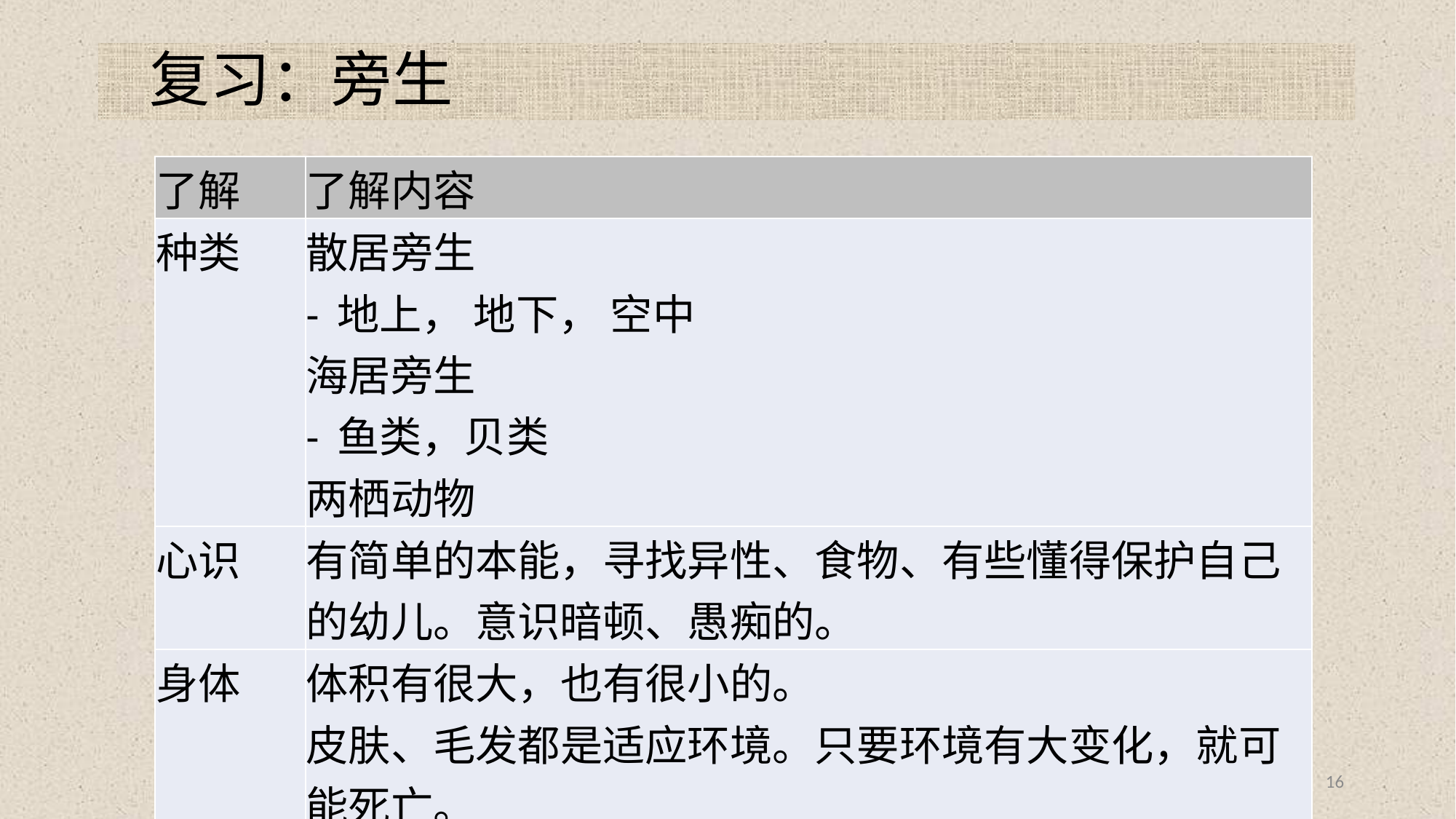

# 复习：旁生
| 了解 | 了解内容 |
| --- | --- |
| 种类 | 散居旁生 - 地上， 地下， 空中 海居旁生 - 鱼类，贝类 两栖动物 |
| 心识 | 有简单的本能，寻找异性、食物、有些懂得保护自己的幼儿。意识暗顿、愚痴的。 |
| 身体 | 体积有很大，也有很小的。 皮肤、毛发都是适应环境。只要环境有大变化，就可能死亡。 |
仅供温哥华慧灯禅修班使用，请勿转发。随喜感恩。
16